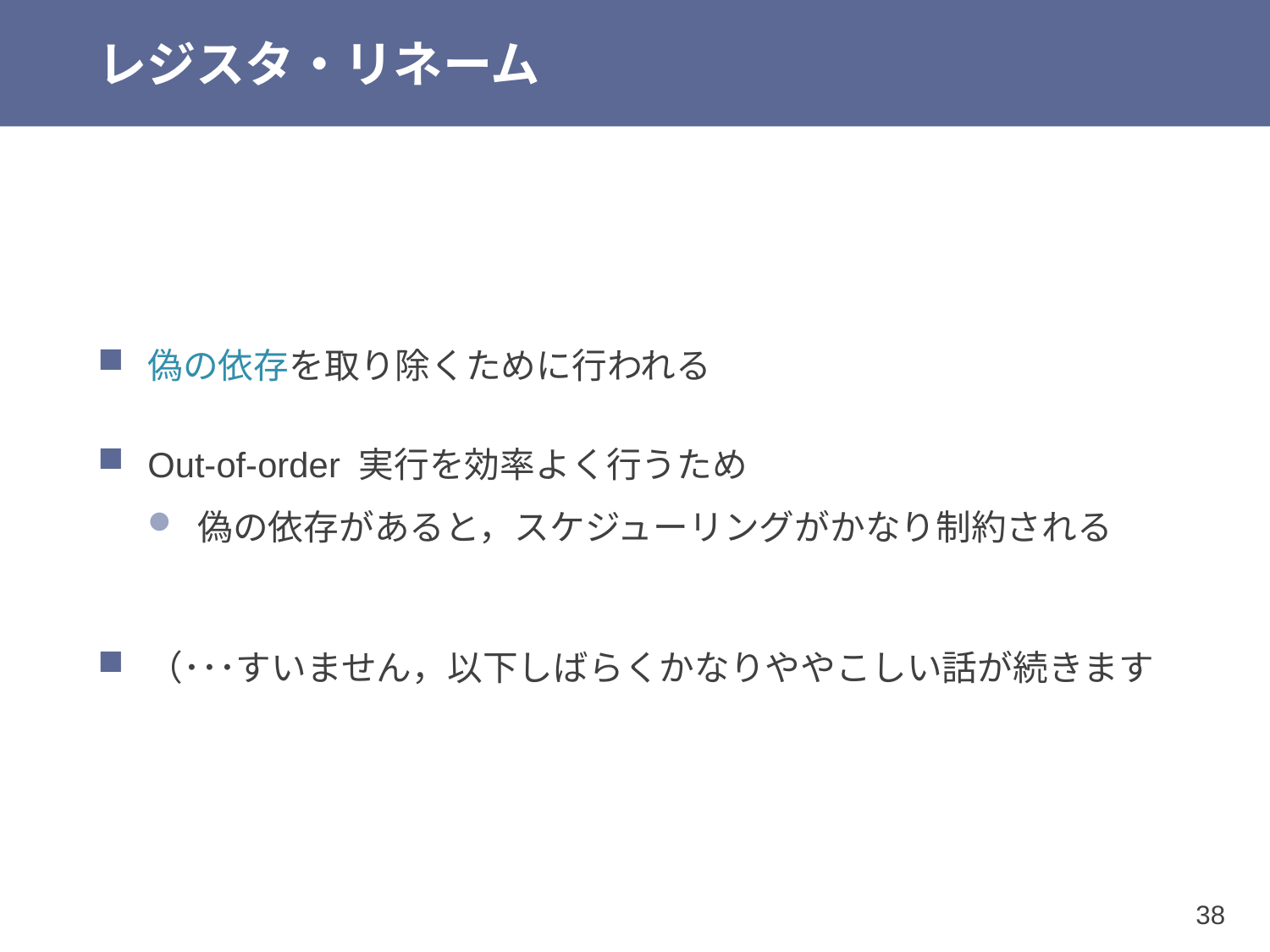

# レジスタ・リネーム
偽の依存を取り除くために行われる
Out-of-order 実行を効率よく行うため
偽の依存があると，スケジューリングがかなり制約される
（･･･すいません，以下しばらくかなりややこしい話が続きます